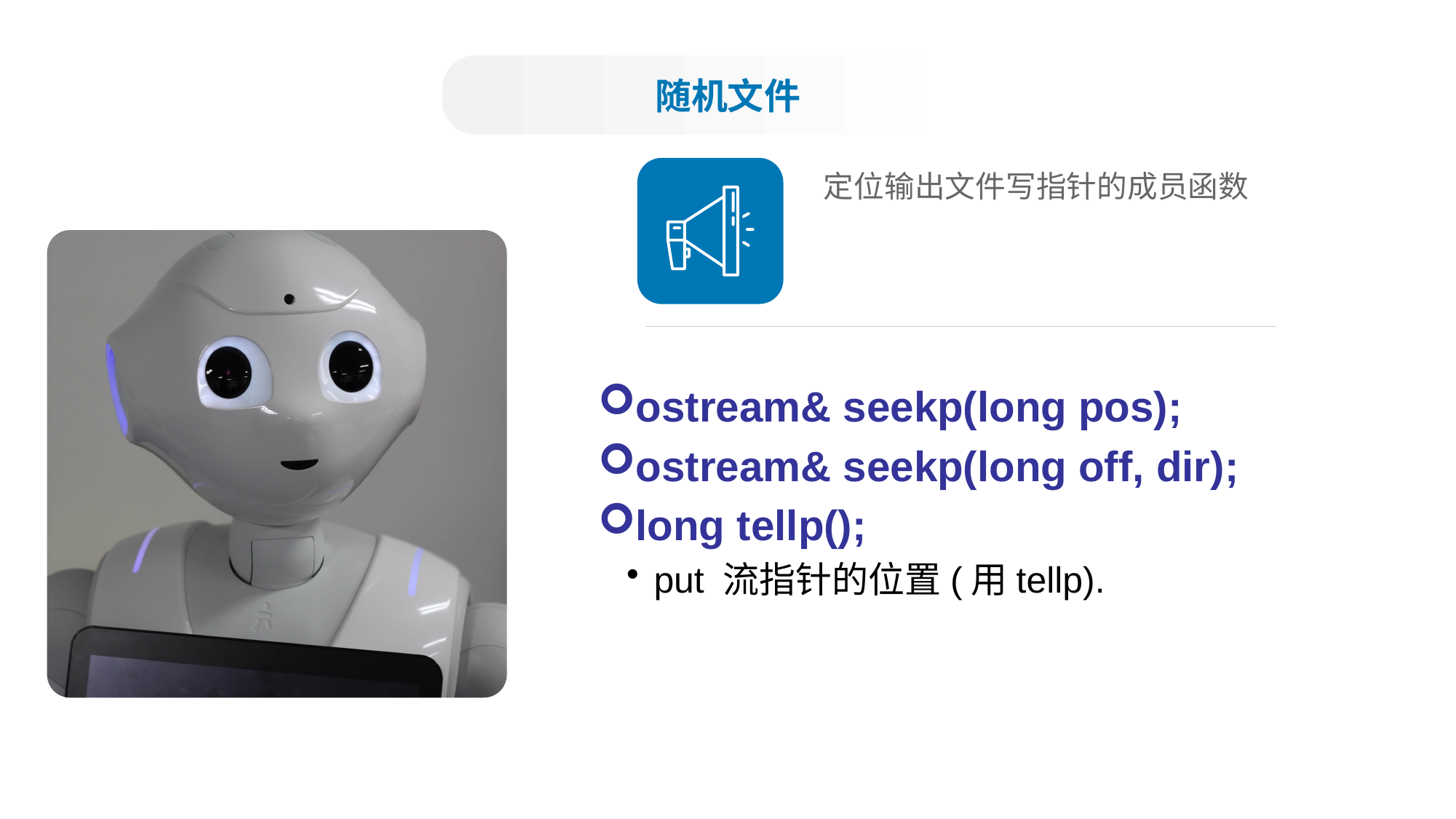

随机文件

定位输出文件写指针的成员函数

ostream& seekp(long pos);
ostream& seekp(long off, dir);
long tellp();
put 流指针的位置(用tellp).